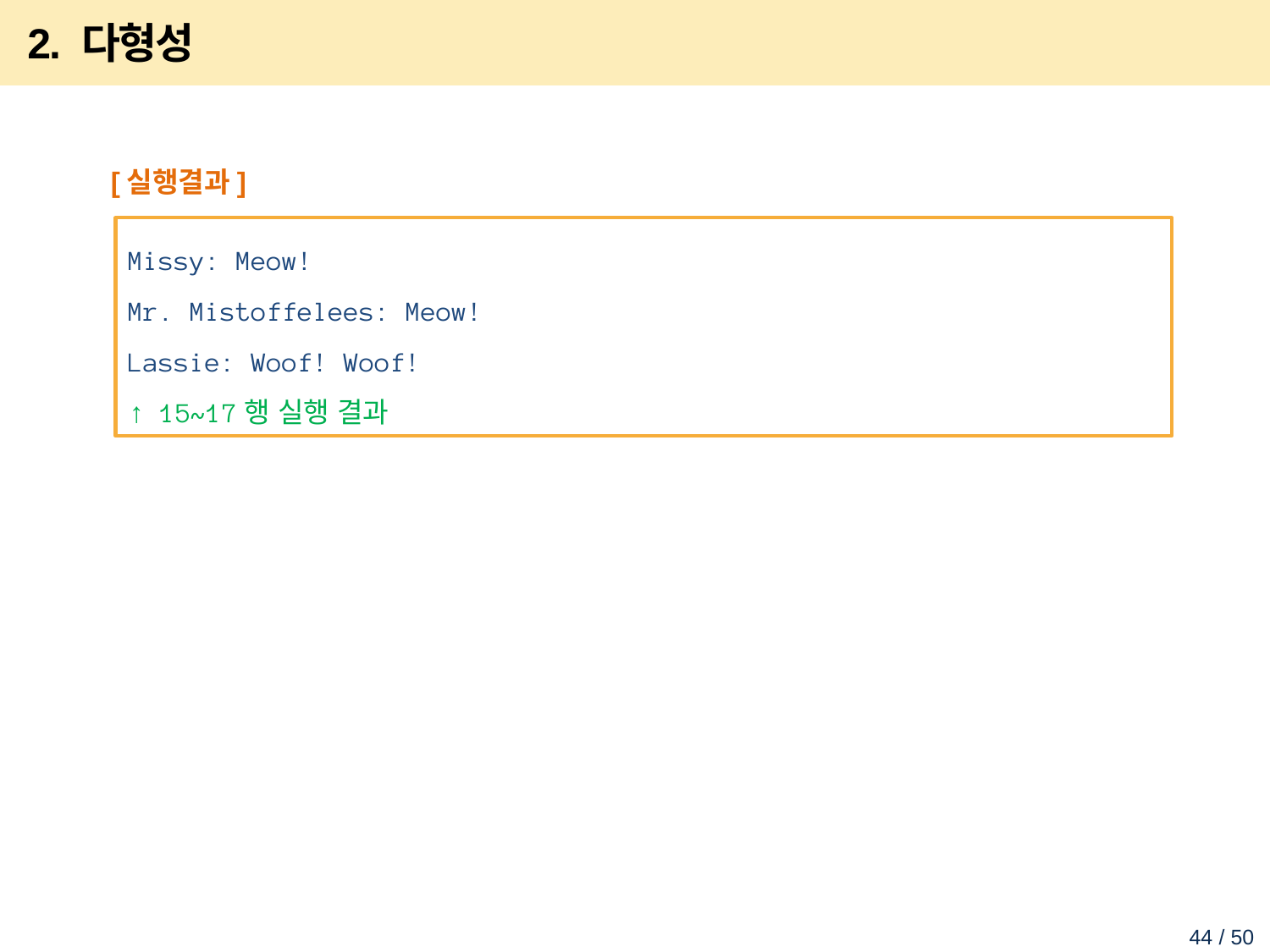

# 2. 다형성

[실행결과]
Missy: Meow!
Mr. Mistoffelees: Meow!
Lassie: Woof! Woof!
↑ 15~17행 실행 결과